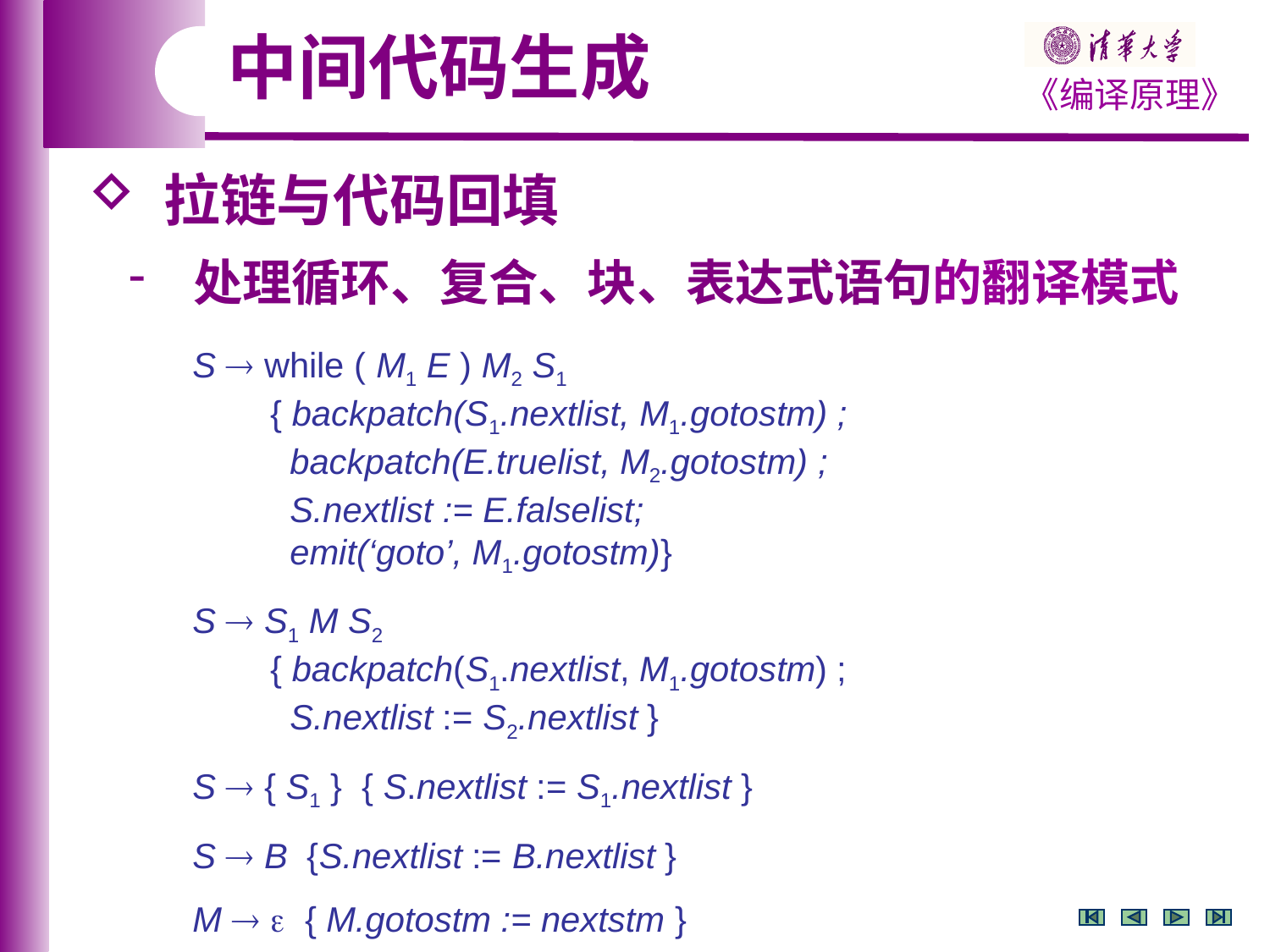

中间代码生成
 拉链与代码回填
  处理循环、复合、块、表达式语句的翻译模式
S → while ( M1 E ) M2 S1
        { backpatch(S1.nextlist, M1.gotostm) ;
          backpatch(E.truelist, M2.gotostm) ;
          S.nextlist := E.falselist;
          emit(‘goto’, M1.gotostm)}

S → S1 M S2
        { backpatch(S1.nextlist, M1.gotostm) ;
          S.nextlist := S2.nextlist }

S → { S­1 }  { S.nextlist := S1.nextlist }

S → B  {S.nextlist := B.nextlist }

M → ε  { M.gotostm := nextstm }